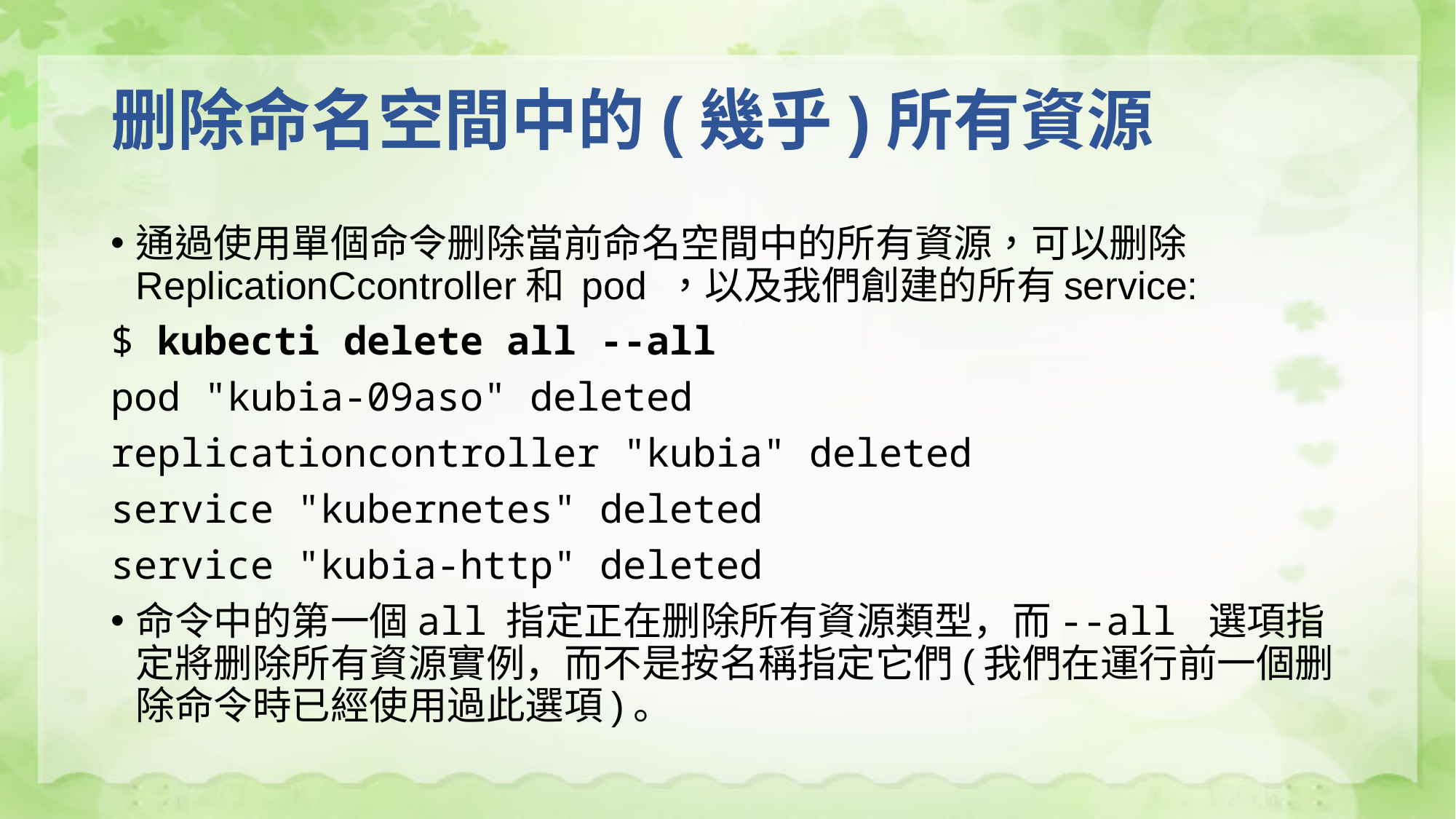

# 删除命名空間中的(幾乎)所有資源
通過使用單個命令删除當前命名空間中的所有資源，可以删除 ReplicationCcontroller和 pod ，以及我們創建的所有service:
$ kubecti delete all --all
pod "kubia-09aso" deleted
replicationcontroller "kubia" deleted
service "kubernetes" deleted
service "kubia-http" deleted
命令中的第一個all 指定正在删除所有資源類型，而--all 選項指定將删除所有資源實例，而不是按名稱指定它們(我們在運行前一個删除命令時已經使用過此選項)。